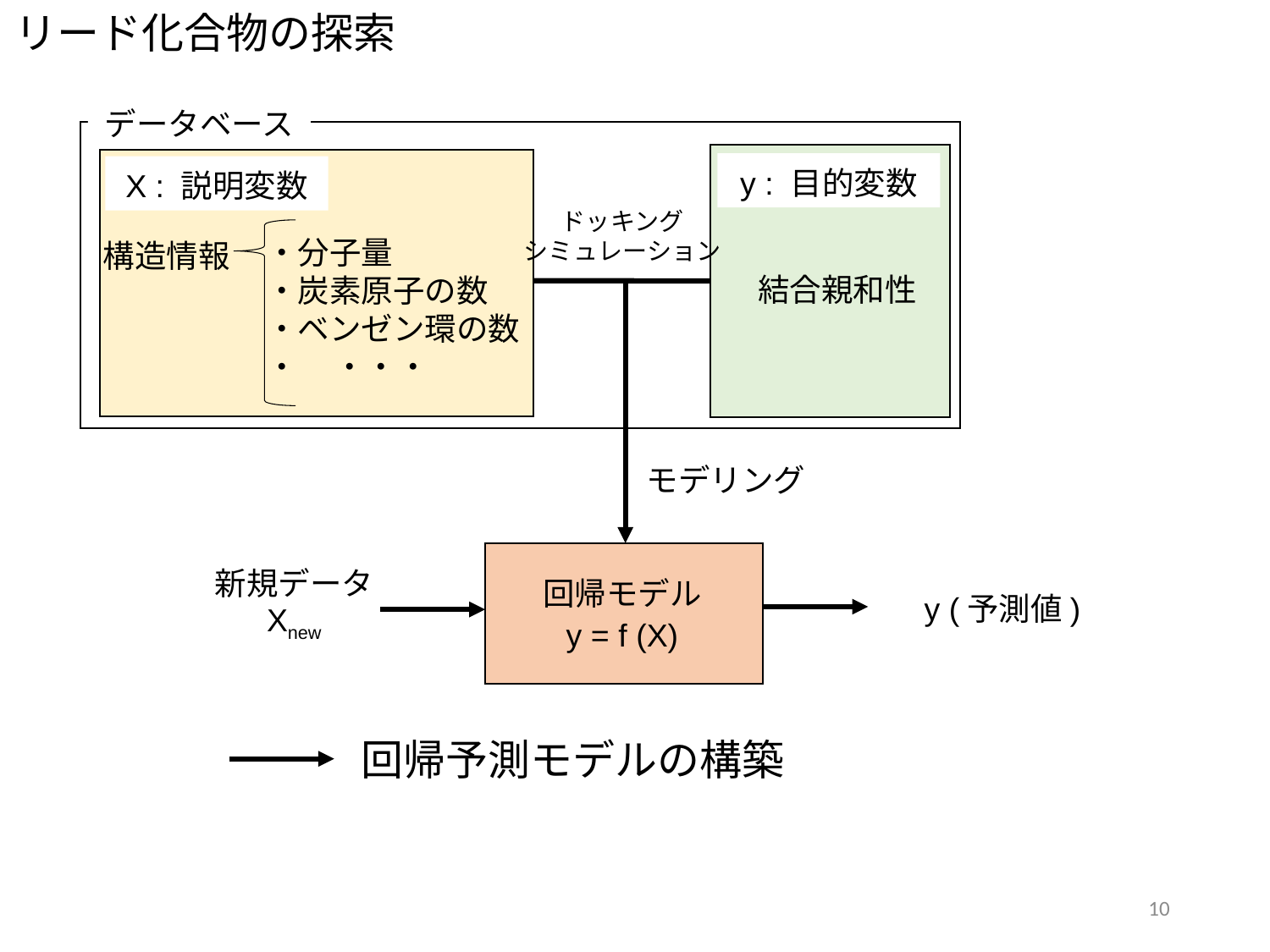

リード化合物の探索
データベース

y : 目的変数
X : 説明変数
ドッキング
シミュレーション

・分子量
・炭素原子の数
・ベンゼン環の数
・     ・・・
構造情報
結合親和性
モデリング

新規データ Xnew
回帰モデル
y = f (X)
y (予測値)
回帰予測モデルの構築
10